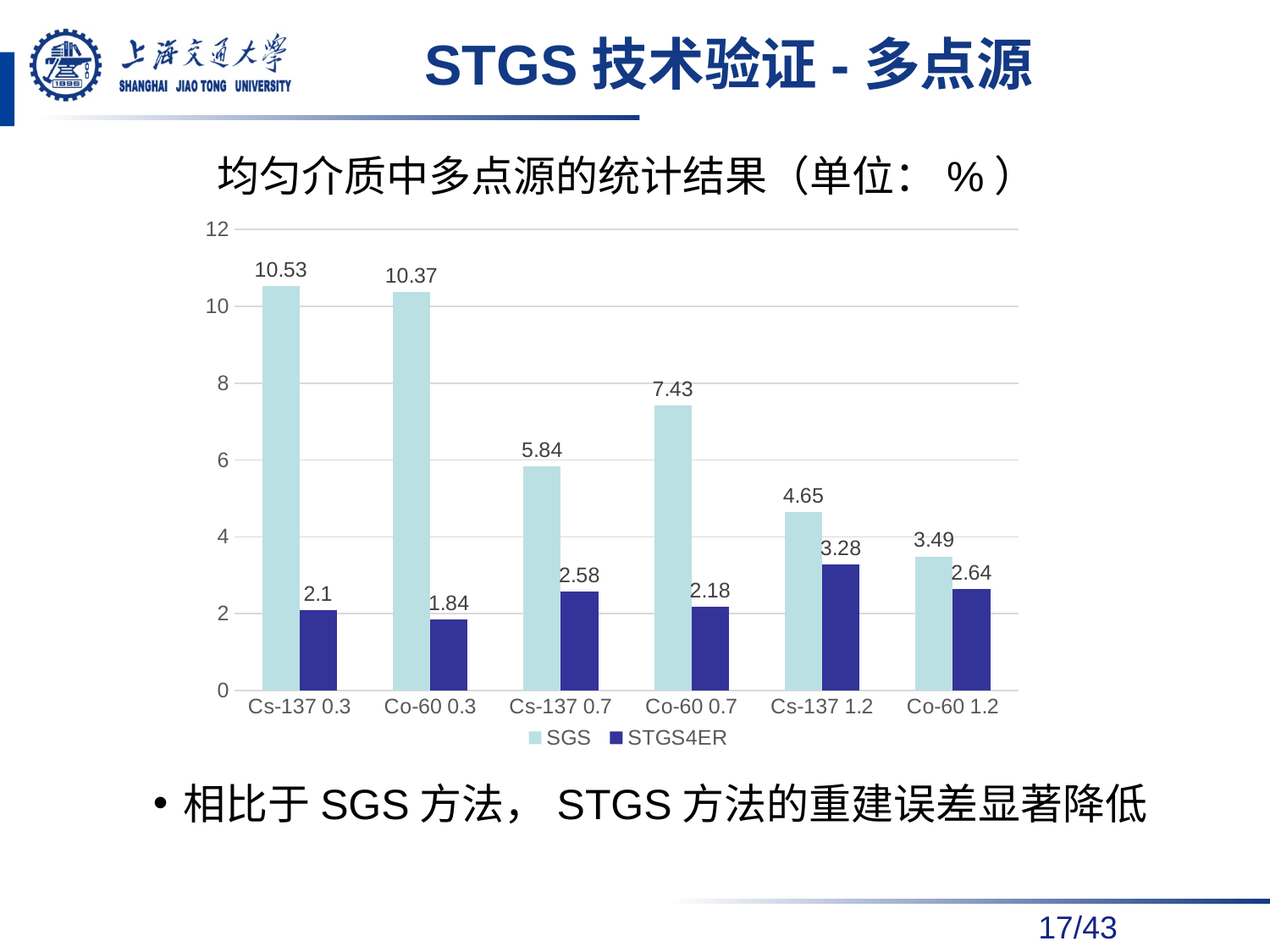

# STGS技术验证-多点源
均匀介质中多点源的统计结果（单位：%）

### Chart

| Category | SGS | STGS4ER |
|---|---|---|
| Cs-137 0.3 | 10.53 | 2.1 |
| Co-60 0.3 | 10.37 | 1.84 |
| Cs-137 0.7 | 5.84 | 2.58 |
| Co-60 0.7 | 7.43 | 2.18 |
| Cs-137 1.2 | 4.65 | 3.28 |
| Co-60 1.2 | 3.49 | 2.64 |
相比于SGS方法，STGS方法的重建误差显著降低